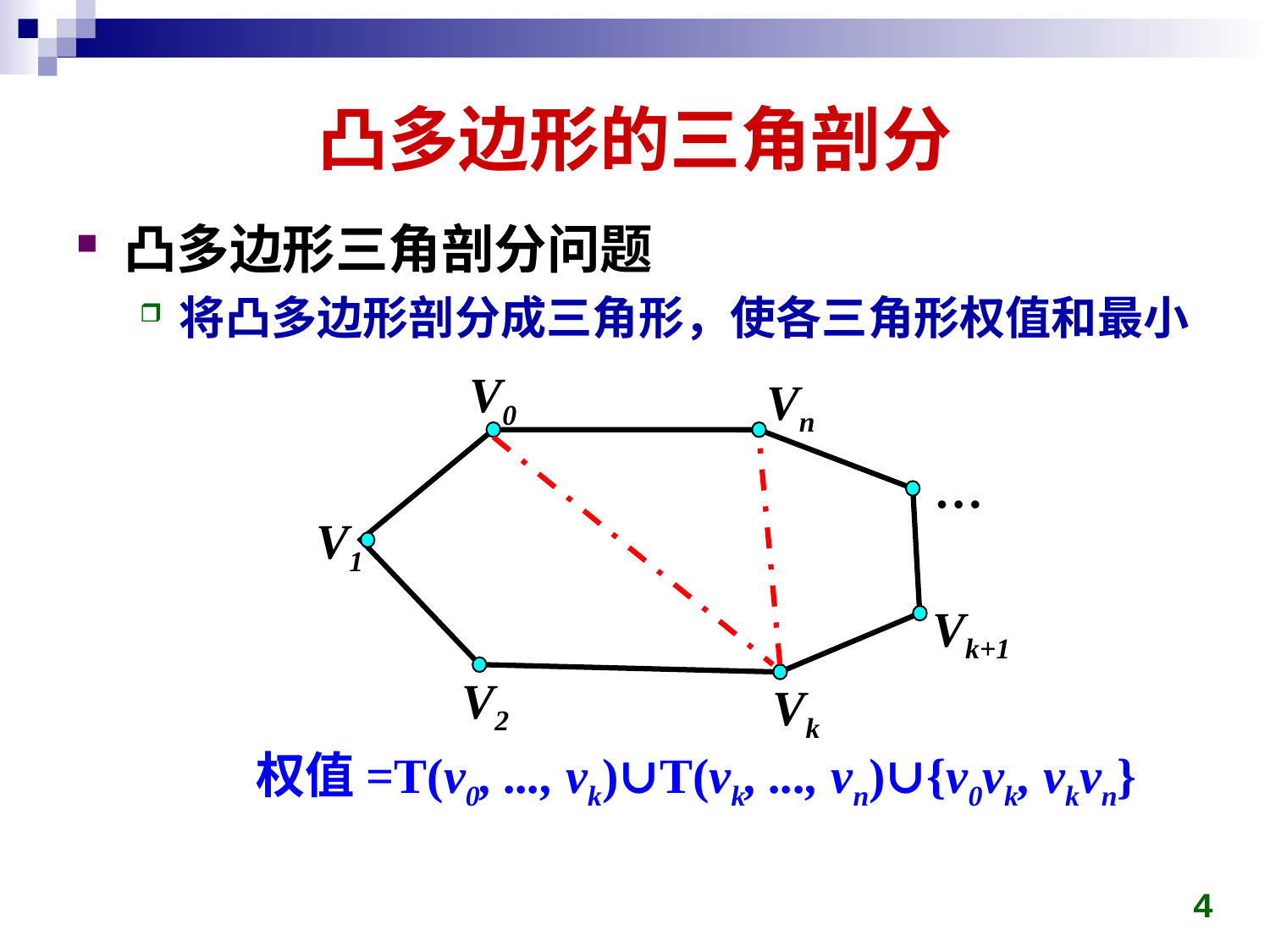

# 凸多边形的三角剖分
凸多边形三角剖分问题
将凸多边形剖分成三角形，使各三角形权值和最小

V0
Vn

…

V1

Vk+1

V2

Vk
权值=T(v0, ..., vk)∪T(vk, ..., vn)∪{v0vk, vkvn}
4